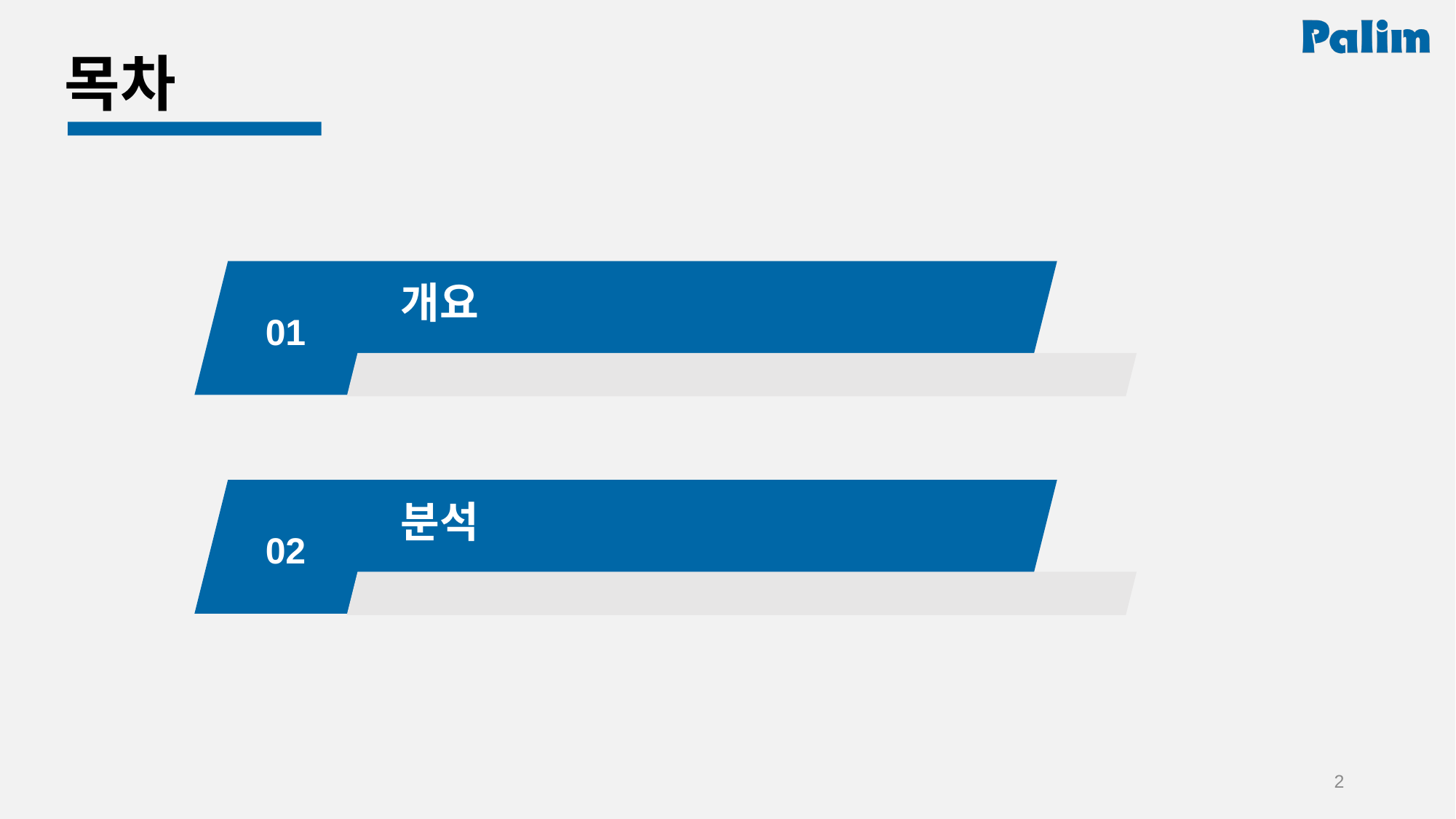

# 목차

개요
01

분석
02

2